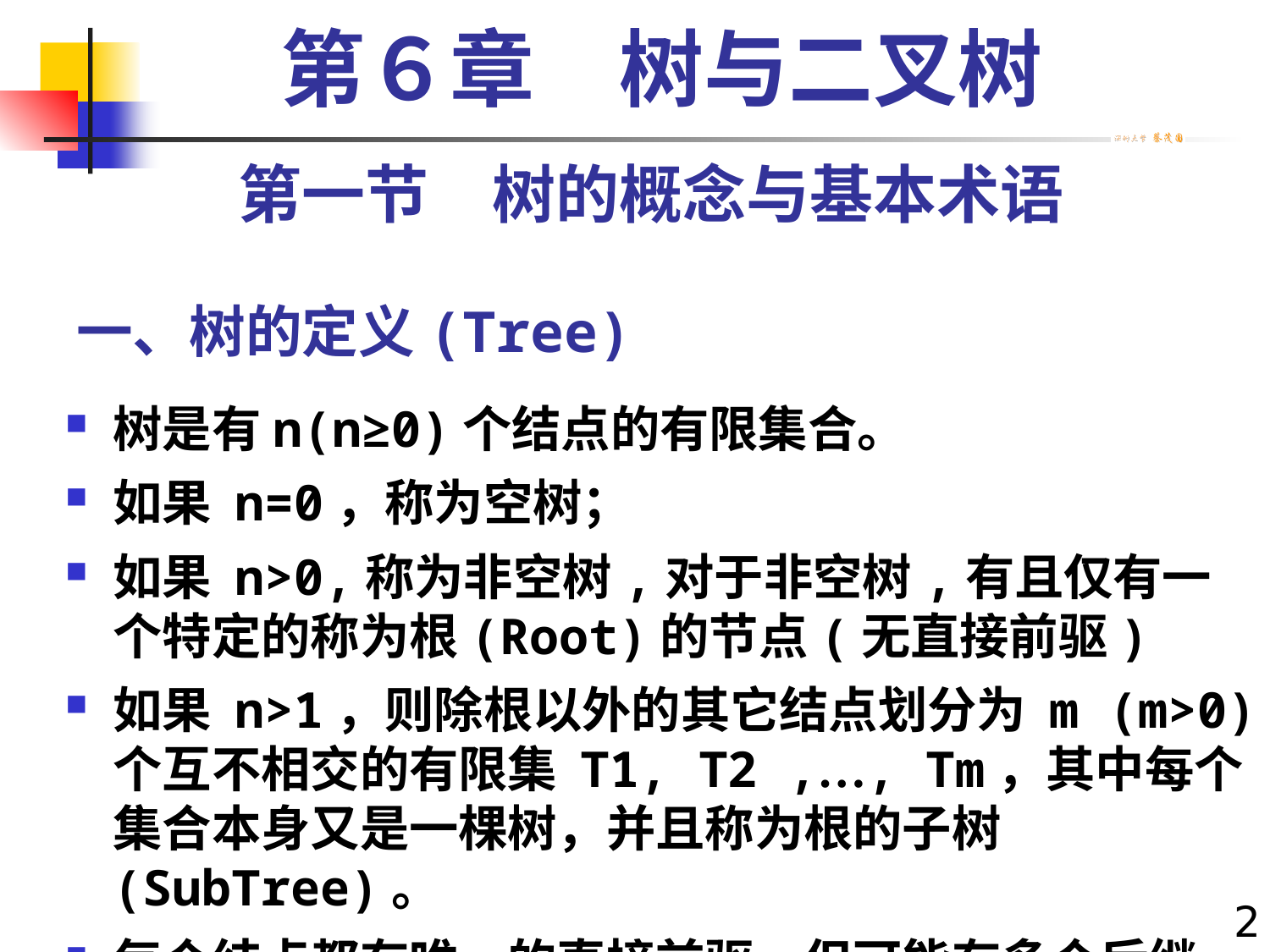

第６章　树与二叉树
第一节　树的概念与基本术语
# 一、树的定义(Tree)
树是有n(n≥0)个结点的有限集合。
如果 n=0，称为空树；
如果 n>0,称为非空树,对于非空树,有且仅有一个特定的称为根(Root)的节点(无直接前驱)
如果 n>1，则除根以外的其它结点划分为 m (m>0)个互不相交的有限集 T1, T2 ,…, Tm，其中每个集合本身又是一棵树，并且称为根的子树(SubTree)。
每个结点都有唯一的直接前驱，但可能有多个后继
2